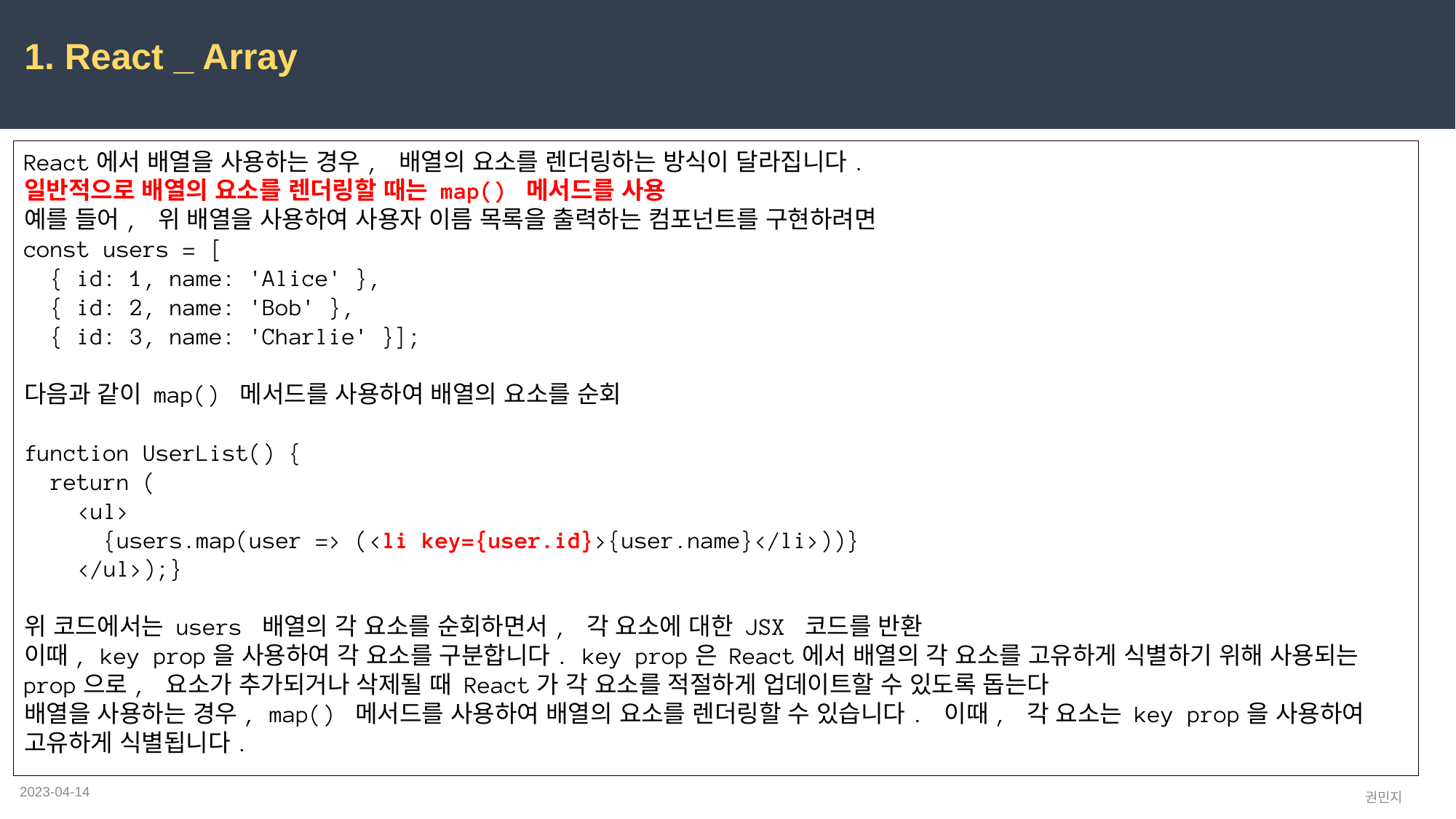

1. React _ Array
React에서 배열을 사용하는 경우, 배열의 요소를 렌더링하는 방식이 달라집니다.
일반적으로 배열의 요소를 렌더링할 때는 map() 메서드를 사용
예를 들어, 위 배열을 사용하여 사용자 이름 목록을 출력하는 컴포넌트를 구현하려면
const users = [
  { id: 1, name: 'Alice' },
  { id: 2, name: 'Bob' },
  { id: 3, name: 'Charlie' }];

다음과 같이 map() 메서드를 사용하여 배열의 요소를 순회

function UserList() {
  return (
    <ul>
      {users.map(user => (<li key={user.id}>{user.name}</li>))}
    </ul>);}

위 코드에서는 users 배열의 각 요소를 순회하면서, 각 요소에 대한 JSX 코드를 반환
이때, key prop을 사용하여 각 요소를 구분합니다. key prop은 React에서 배열의 각 요소를 고유하게 식별하기 위해 사용되는 prop으로, 요소가 추가되거나 삭제될 때 React가 각 요소를 적절하게 업데이트할 수 있도록 돕는다
배열을 사용하는 경우, map() 메서드를 사용하여 배열의 요소를 렌더링할 수 있습니다. 이때, 각 요소는 key prop을 사용하여 고유하게 식별됩니다.
2023-04-14
권민지